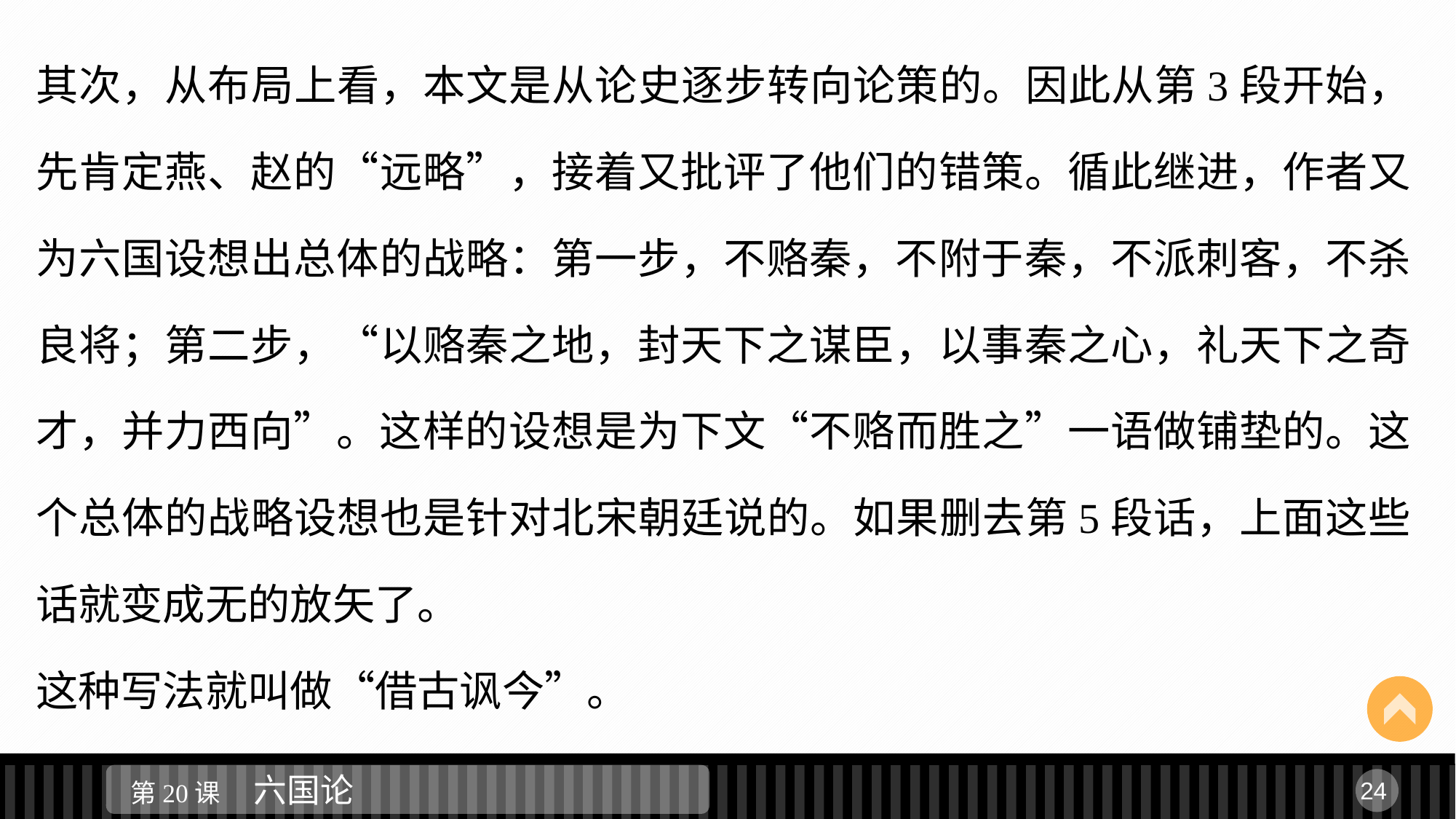

其次，从布局上看，本文是从论史逐步转向论策的。因此从第3段开始，先肯定燕、赵的“远略”，接着又批评了他们的错策。循此继进，作者又为六国设想出总体的战略：第一步，不赂秦，不附于秦，不派刺客，不杀良将；第二步，“以赂秦之地，封天下之谋臣，以事秦之心，礼天下之奇才，并力西向”。这样的设想是为下文“不赂而胜之”一语做铺垫的。这个总体的战略设想也是针对北宋朝廷说的。如果删去第5段话，上面这些话就变成无的放矢了。
这种写法就叫做“借古讽今”。